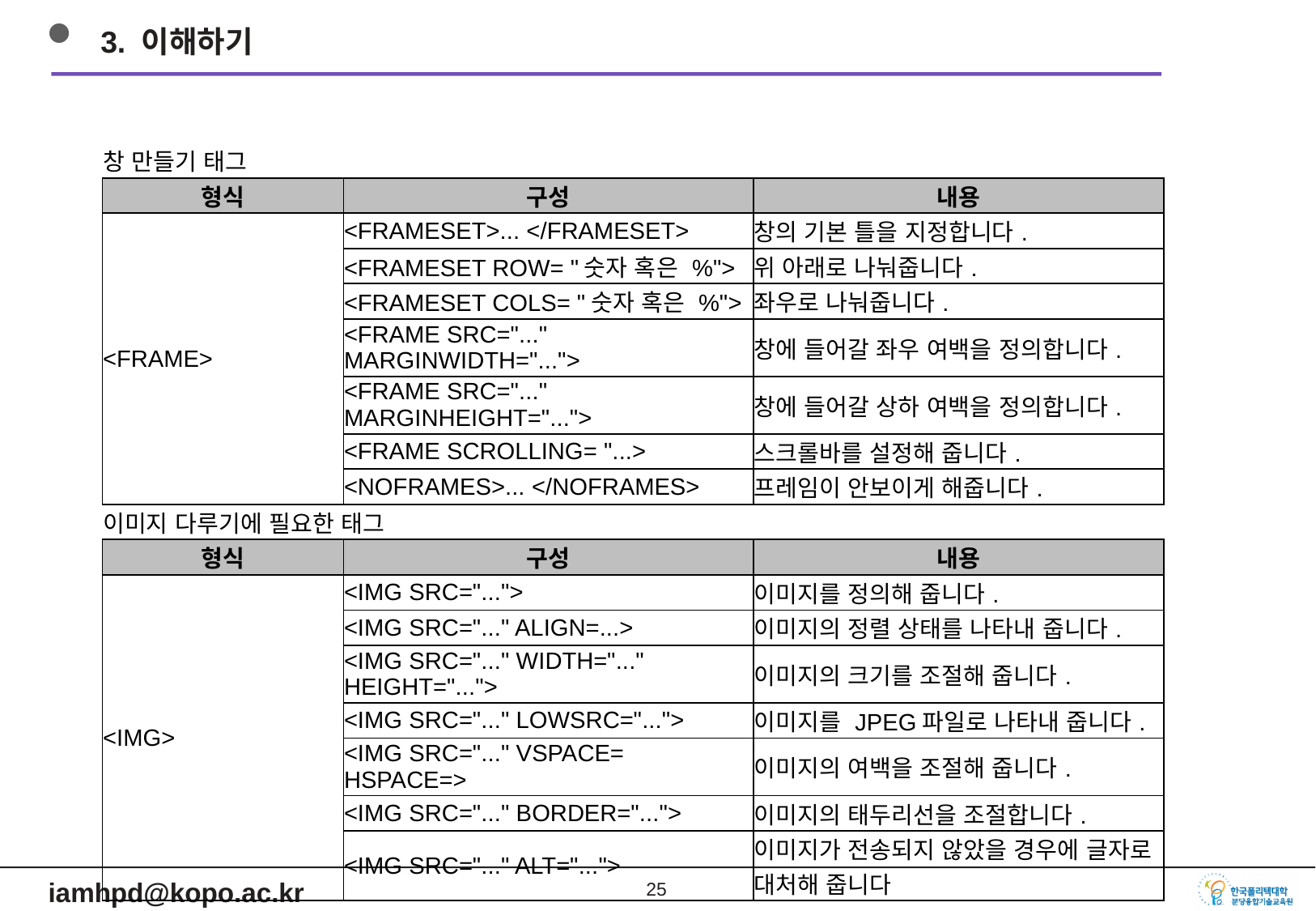

3. 이해하기
| 창 만들기 태그 |  |  |
| --- | --- | --- |
| 형식 | 구성 | 내용 |
| <FRAME> | <FRAMESET>... </FRAMESET> | 창의 기본 틀을 지정합니다. |
|  | <FRAMESET ROW= "숫자 혹은 %"> | 위 아래로 나눠줍니다. |
|  | <FRAMESET COLS= "숫자 혹은 %"> | 좌우로 나눠줍니다. |
|  | <FRAME SRC="..." MARGINWIDTH="..."> | 창에 들어갈 좌우 여백을 정의합니다. |
|  | <FRAME SRC="..." MARGINHEIGHT="..."> | 창에 들어갈 상하 여백을 정의합니다. |
|  | <FRAME SCROLLING= "...> | 스크롤바를 설정해 줍니다. |
|  | <NOFRAMES>... </NOFRAMES> | 프레임이 안보이게 해줍니다. |
| 이미지 다루기에 필요한 태그 |  |  |
| 형식 | 구성 | 내용 |
| <IMG> | <IMG SRC="..."> | 이미지를 정의해 줍니다. |
|  | <IMG SRC="..." ALIGN=...> | 이미지의 정렬 상태를 나타내 줍니다. |
|  | <IMG SRC="..." WIDTH="..." HEIGHT="..."> | 이미지의 크기를 조절해 줍니다. |
|  | <IMG SRC="..." LOWSRC="..."> | 이미지를 JPEG파일로 나타내 줍니다. |
|  | <IMG SRC="..." VSPACE= HSPACE=> | 이미지의 여백을 조절해 줍니다. |
|  | <IMG SRC="..." BORDER="..."> | 이미지의 태두리선을 조절합니다. |
|  | <IMG SRC="..." ALT="..."> | 이미지가 전송되지 않았을 경우에 글자로 대처해 줍니다 |

25